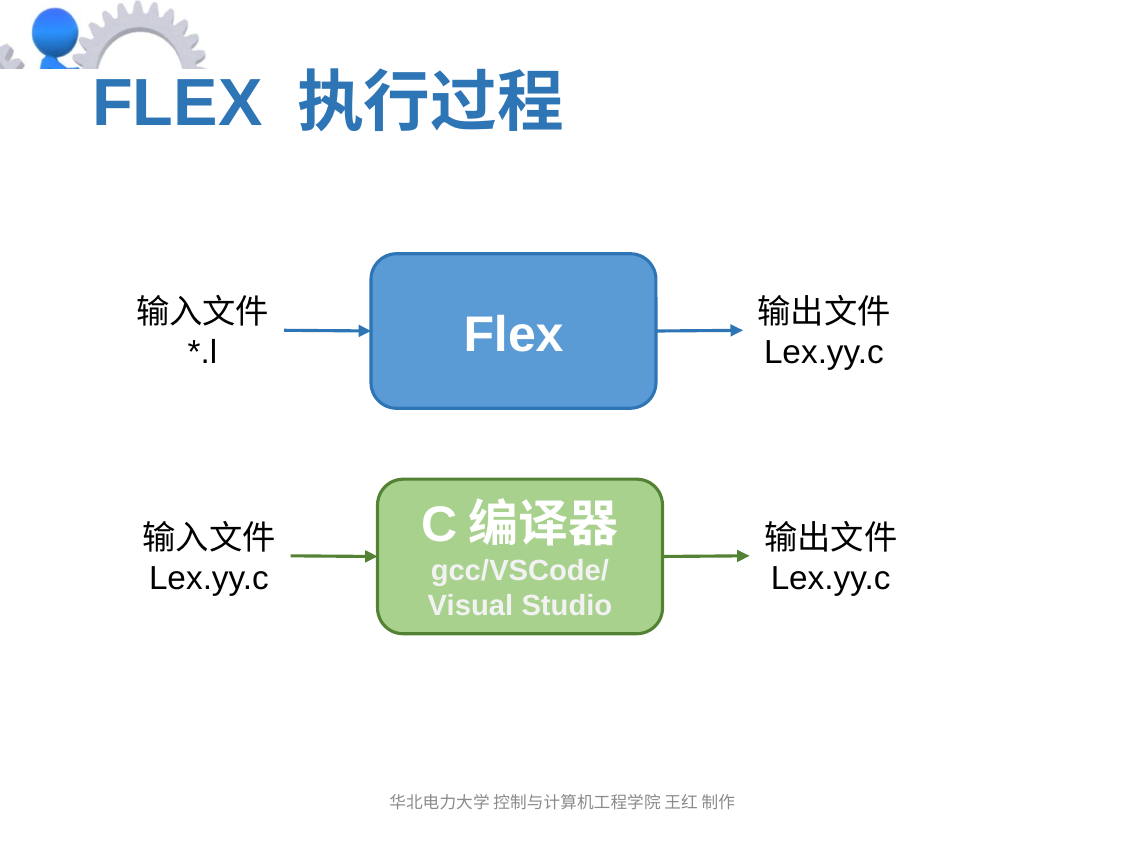

# FLEX 执行过程
Flex
输入文件
*.l
输出文件
Lex.yy.c
C编译器
gcc/VSCode/Visual Studio
输入文件
Lex.yy.c
输出文件
Lex.yy.c
华北电力大学 控制与计算机工程学院 王红 制作